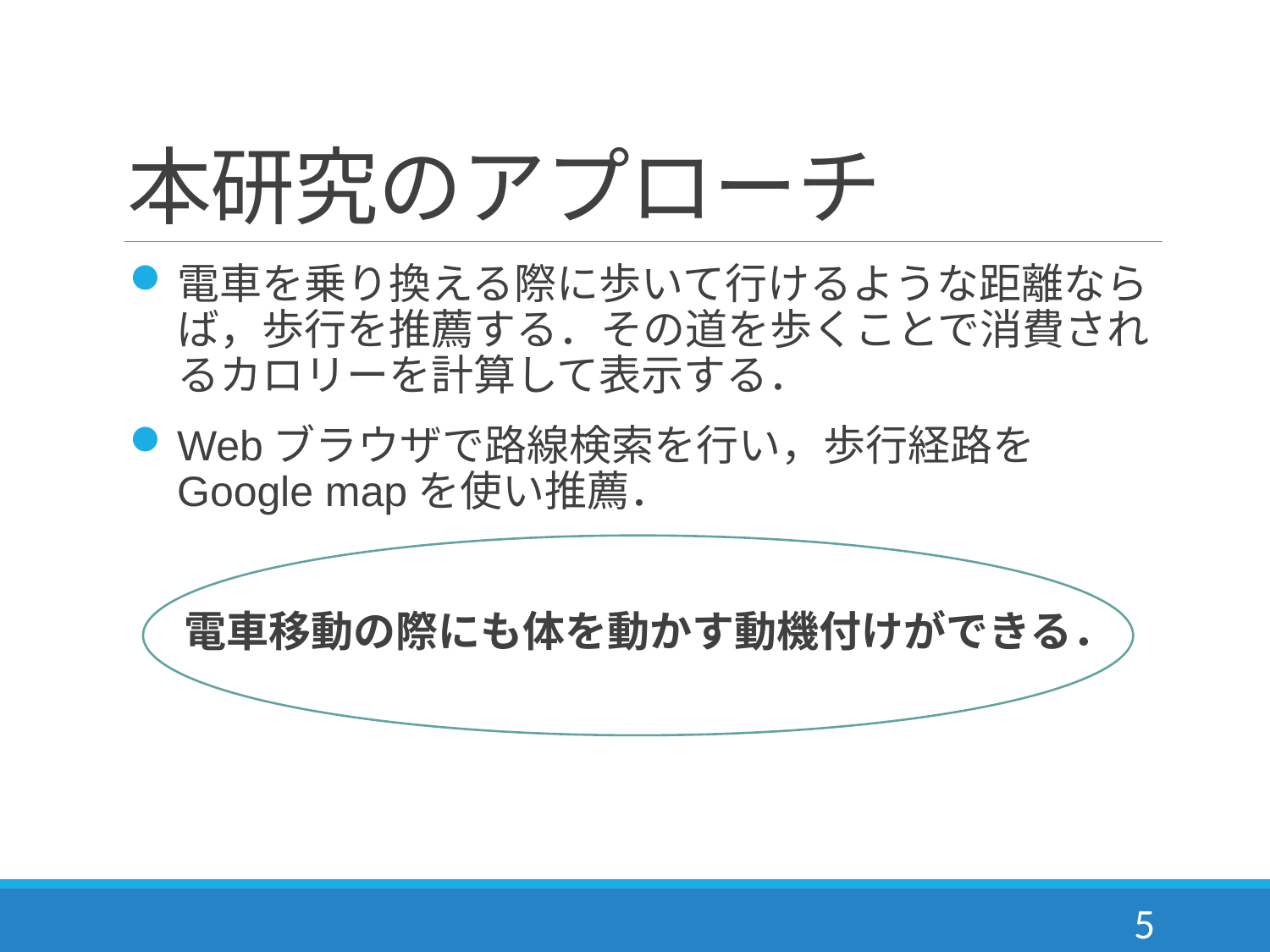

# 本研究のアプローチ
電車を乗り換える際に歩いて行けるような距離ならば，歩行を推薦する．その道を歩くことで消費されるカロリーを計算して表示する．
Webブラウザで路線検索を行い，歩行経路をGoogle mapを使い推薦．

電車移動の際にも体を動かす動機付けができる．

5